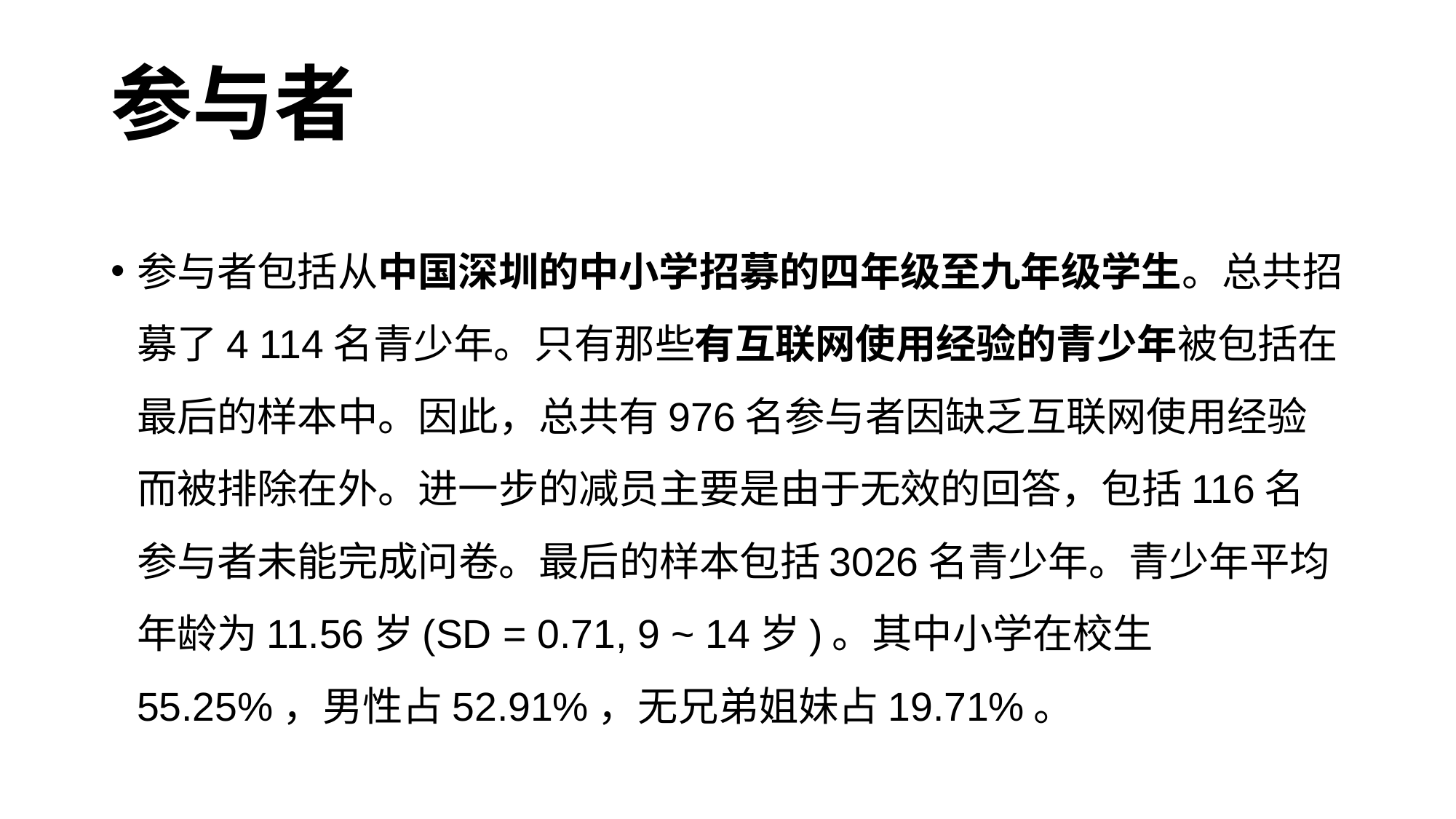

参与者
参与者包括从中国深圳的中小学招募的四年级至九年级学生。总共招募了4 114名青少年。只有那些有互联网使用经验的青少年被包括在最后的样本中。因此，总共有976名参与者因缺乏互联网使用经验而被排除在外。进一步的减员主要是由于无效的回答，包括116名参与者未能完成问卷。最后的样本包括3026名青少年。青少年平均年龄为11.56岁(SD = 0.71, 9 ~ 14岁)。其中小学在校生55.25%，男性占52.91%，无兄弟姐妹占19.71%。